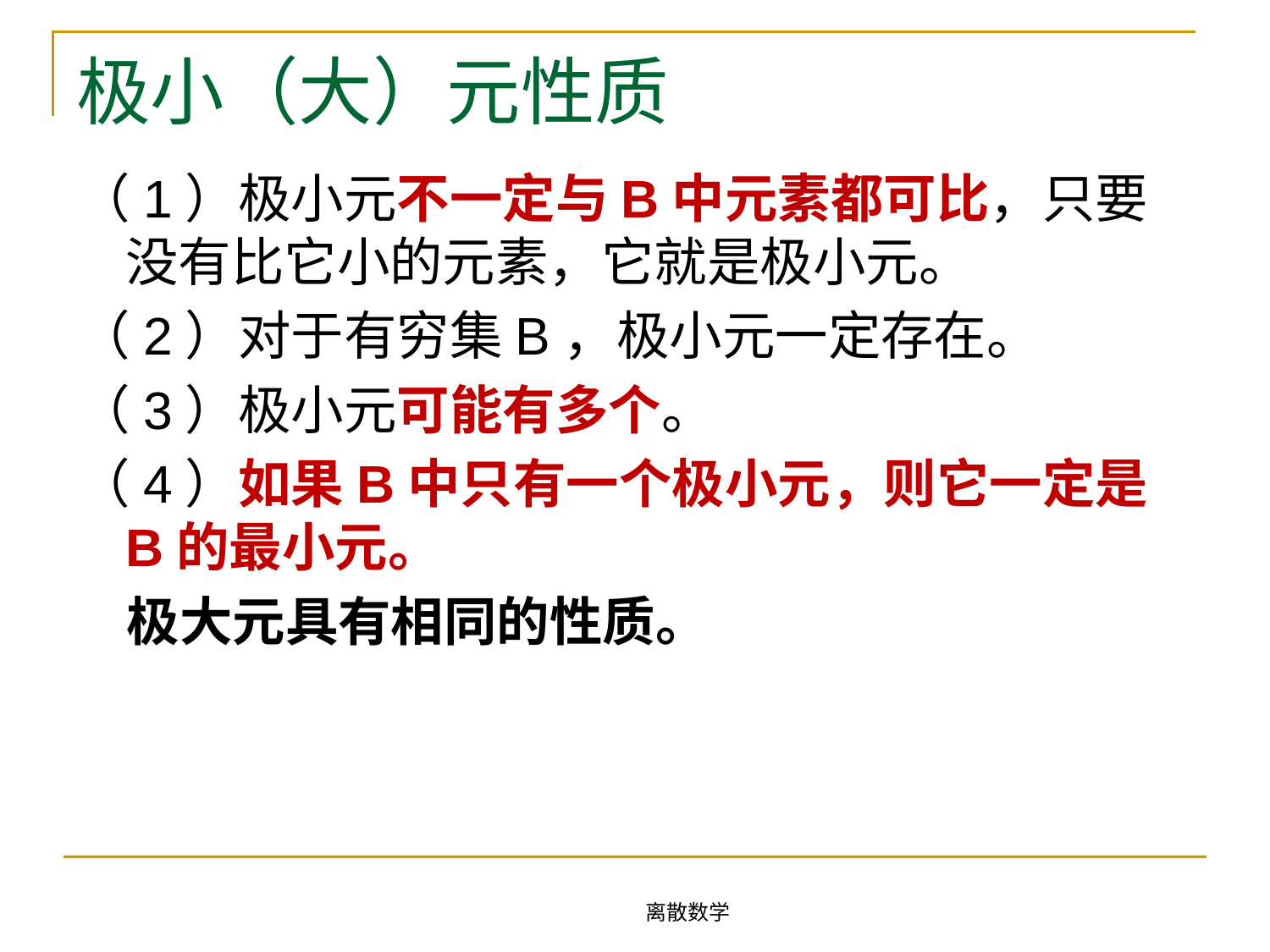

# 极小（大）元性质
（1）极小元不一定与B中元素都可比，只要没有比它小的元素，它就是极小元。
（2）对于有穷集B，极小元一定存在。
（3）极小元可能有多个。
（4）如果B中只有一个极小元，则它一定是B的最小元。
   极大元具有相同的性质。

离散数学
19